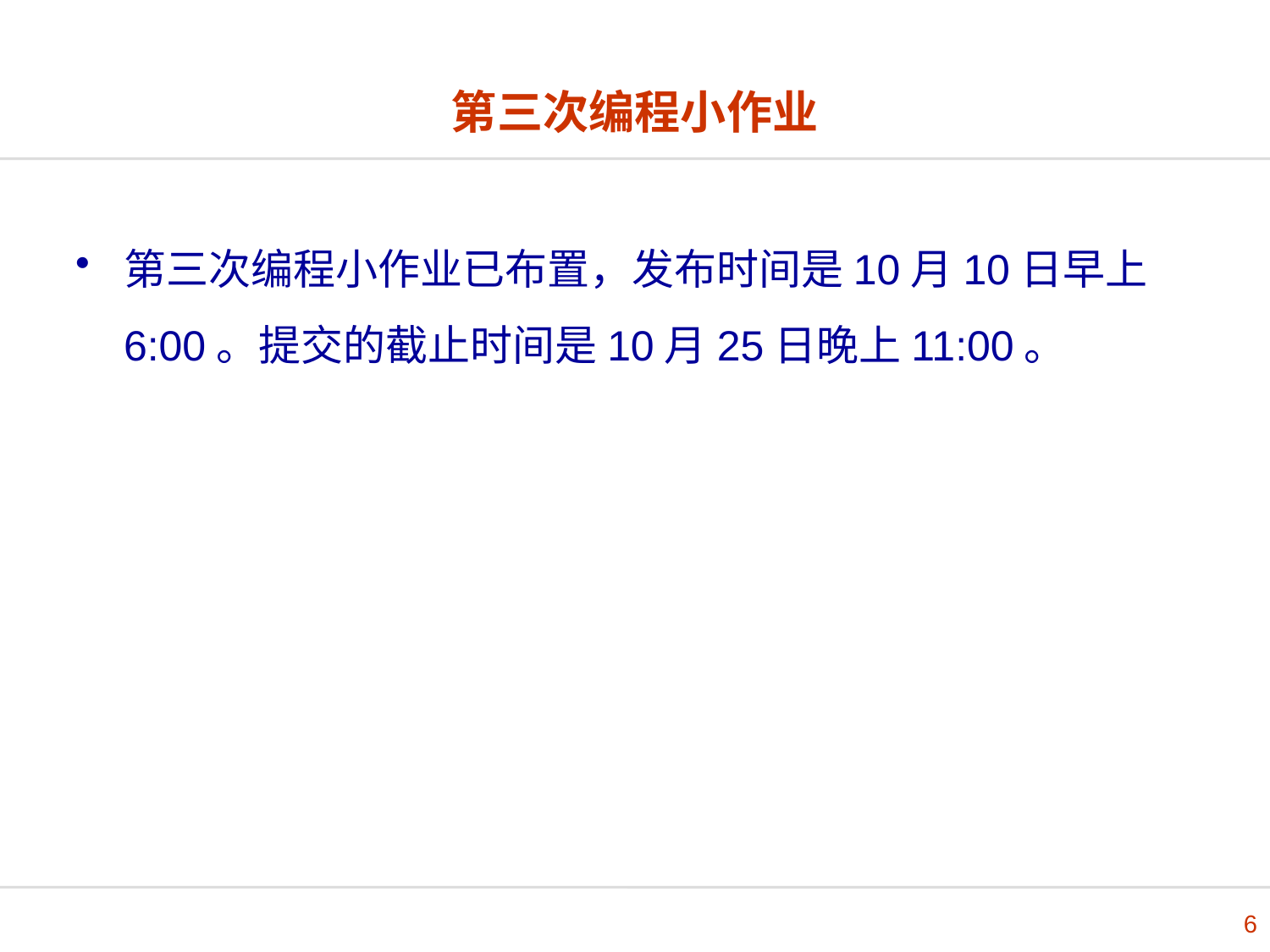

# 第三次编程小作业
第三次编程小作业已布置，发布时间是10月10日早上6:00。提交的截止时间是10月25日晚上11:00。

6